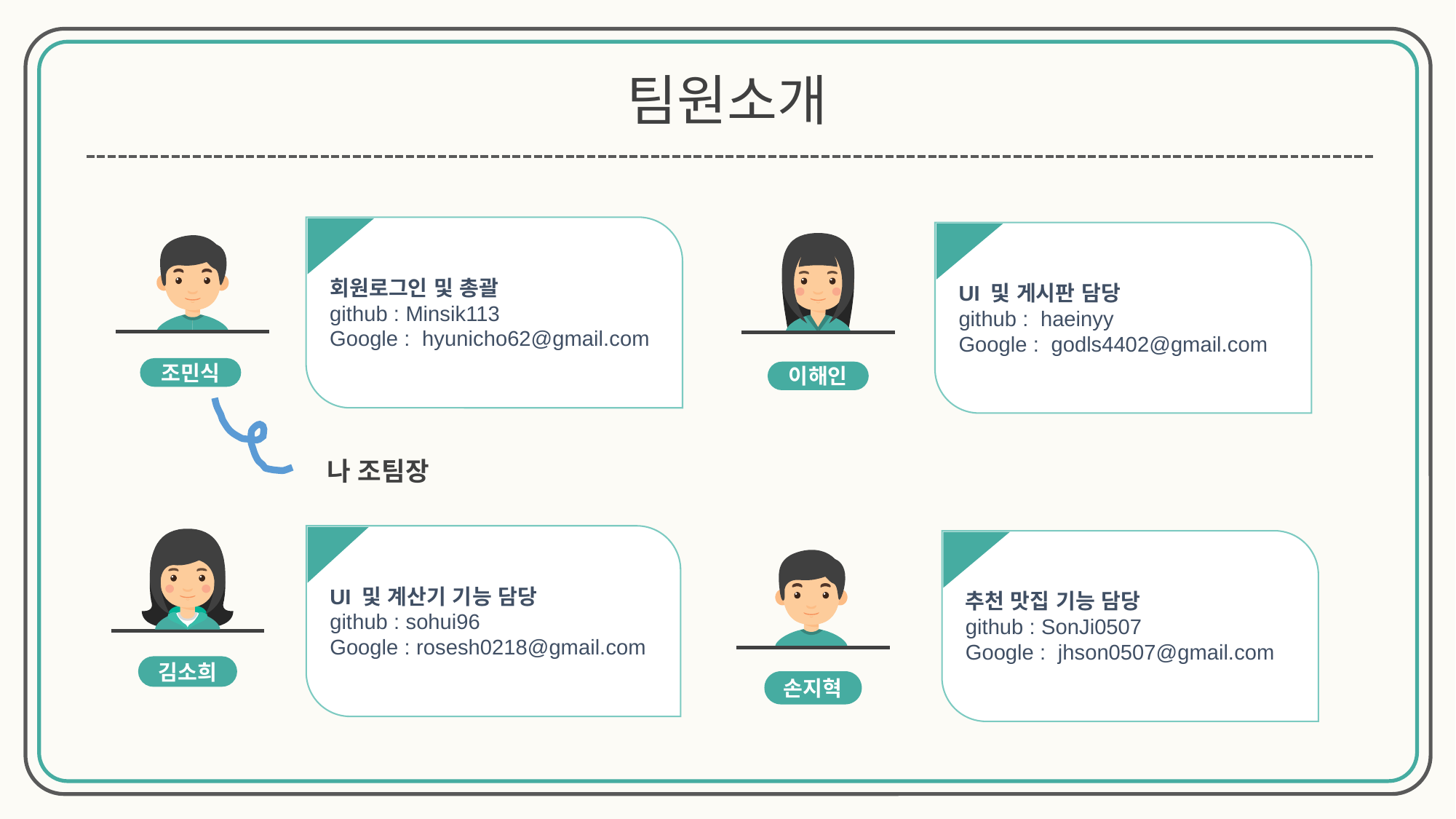

팀원소개
회원로그인 및 총괄
github : Minsik113​
Google :  hyunicho62@gmail.com

UI 및 게시판 담당
github :  haeinyy
Google :  godls4402@gmail.com

이해인

조민식

나 조팀장
UI 및 계산기 기능 담당
github : sohui96
Google : rosesh0218@gmail.com

김소희
추천 맛집 기능 담당
github : SonJi0507​
Google :  jhson0507@gmail.com

손지혁